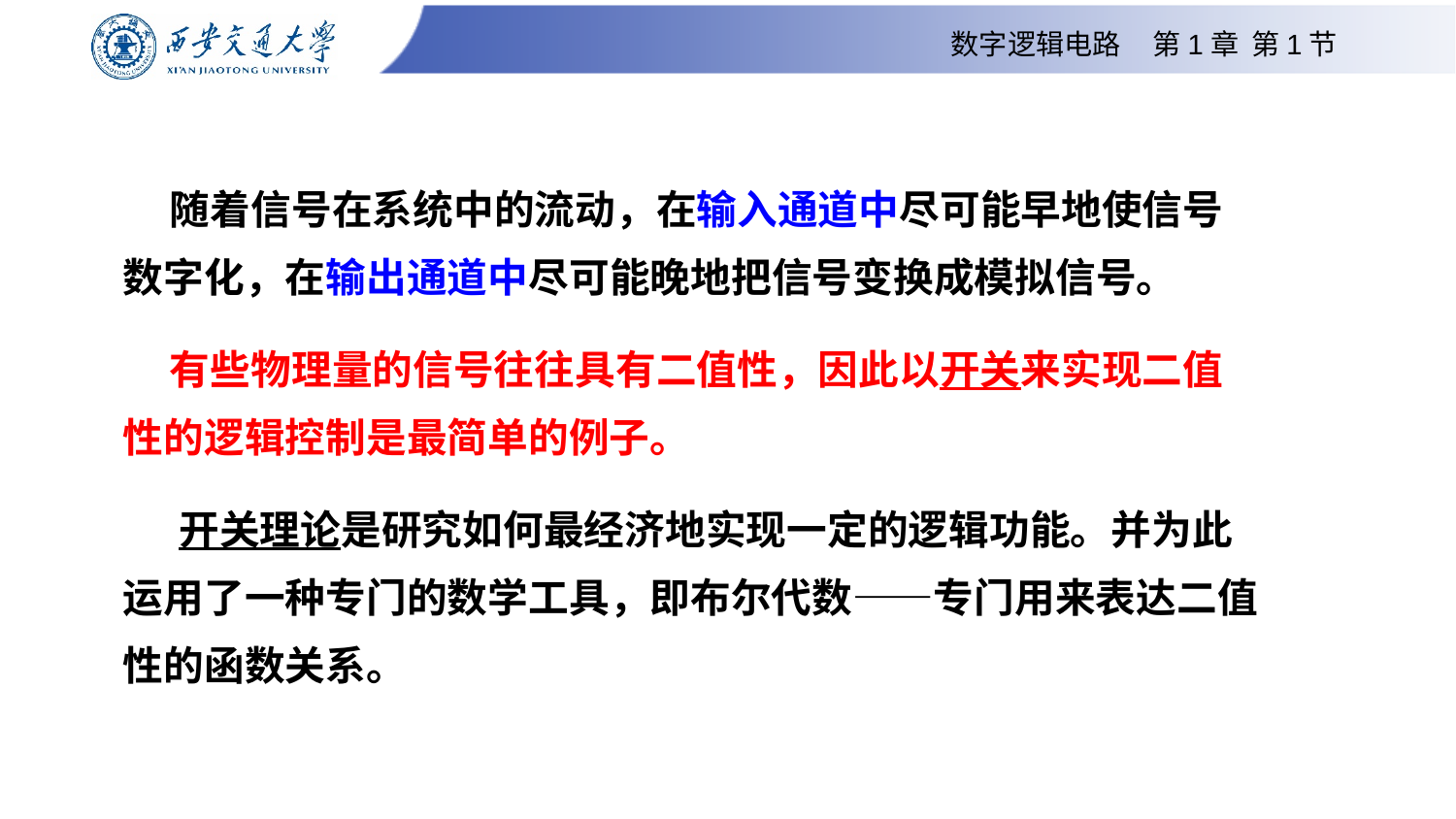

数字逻辑电路     第1章  第1节
    随着信号在系统中的流动，在输入通道中尽可能早地使信号数字化，在输出通道中尽可能晚地把信号变换成模拟信号。
    有些物理量的信号往往具有二值性，因此以开关来实现二值性的逻辑控制是最简单的例子。
     开关理论是研究如何最经济地实现一定的逻辑功能。并为此运用了一种专门的数学工具，即布尔代数——专门用来表达二值性的函数关系。